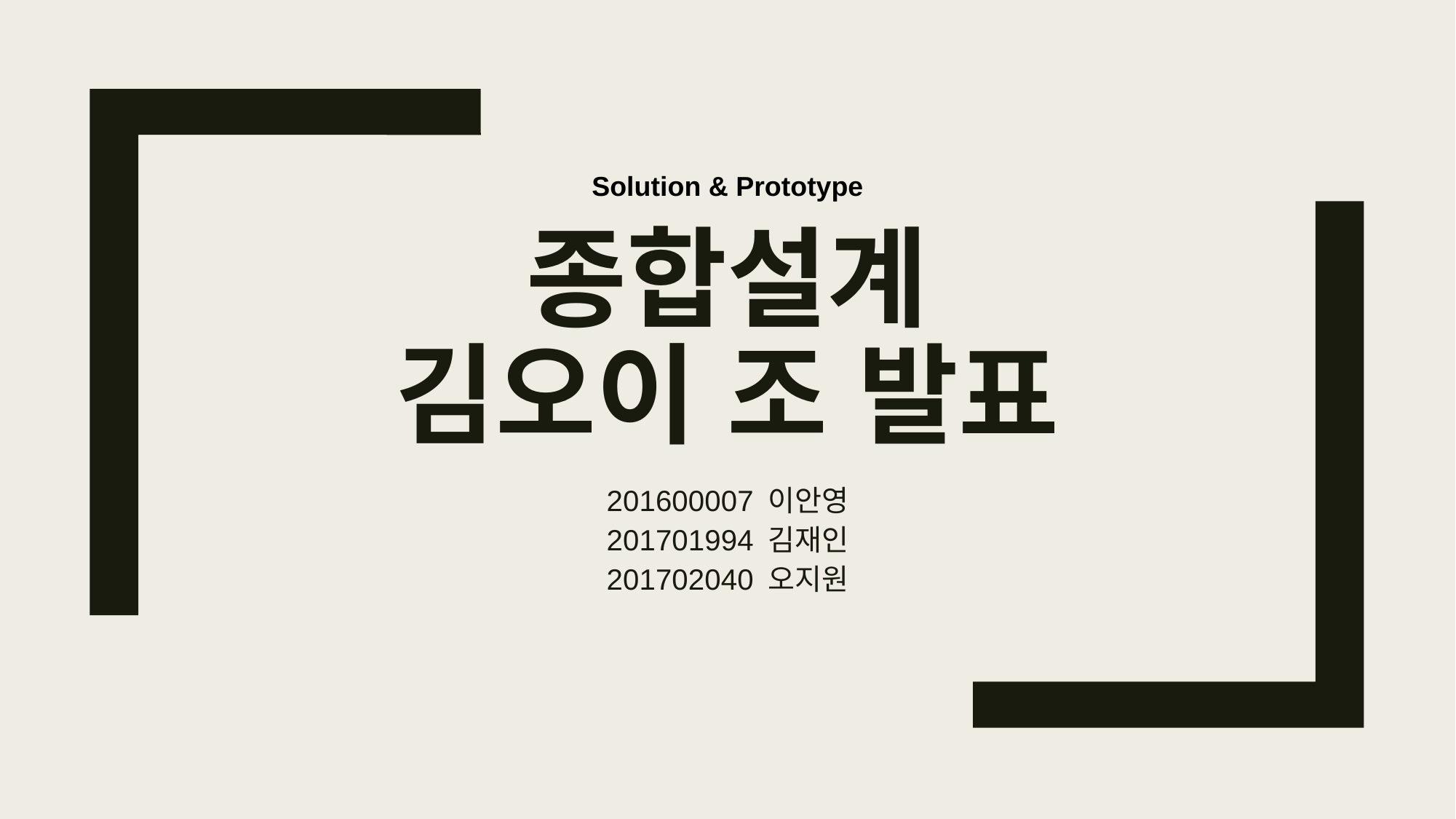

Solution & Prototype

# 종합설계 김오이 조 발표
201600007 이안영
201701994 김재인
201702040 오지원